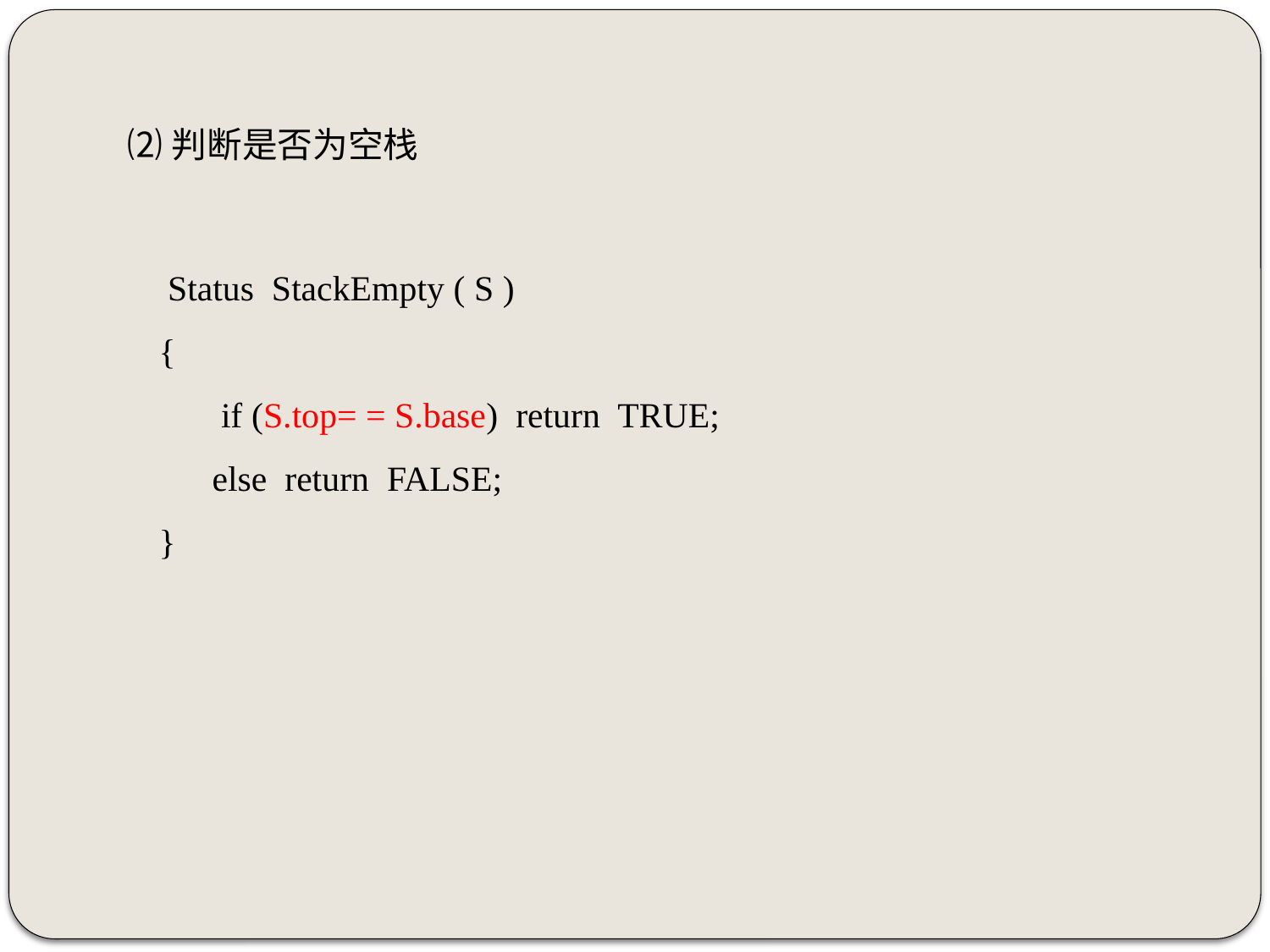

⑵判断是否为空栈

 Status  StackEmpty ( S )
{
       if (S.top= = S.base)  return  TRUE;
      else  return  FALSE;
}